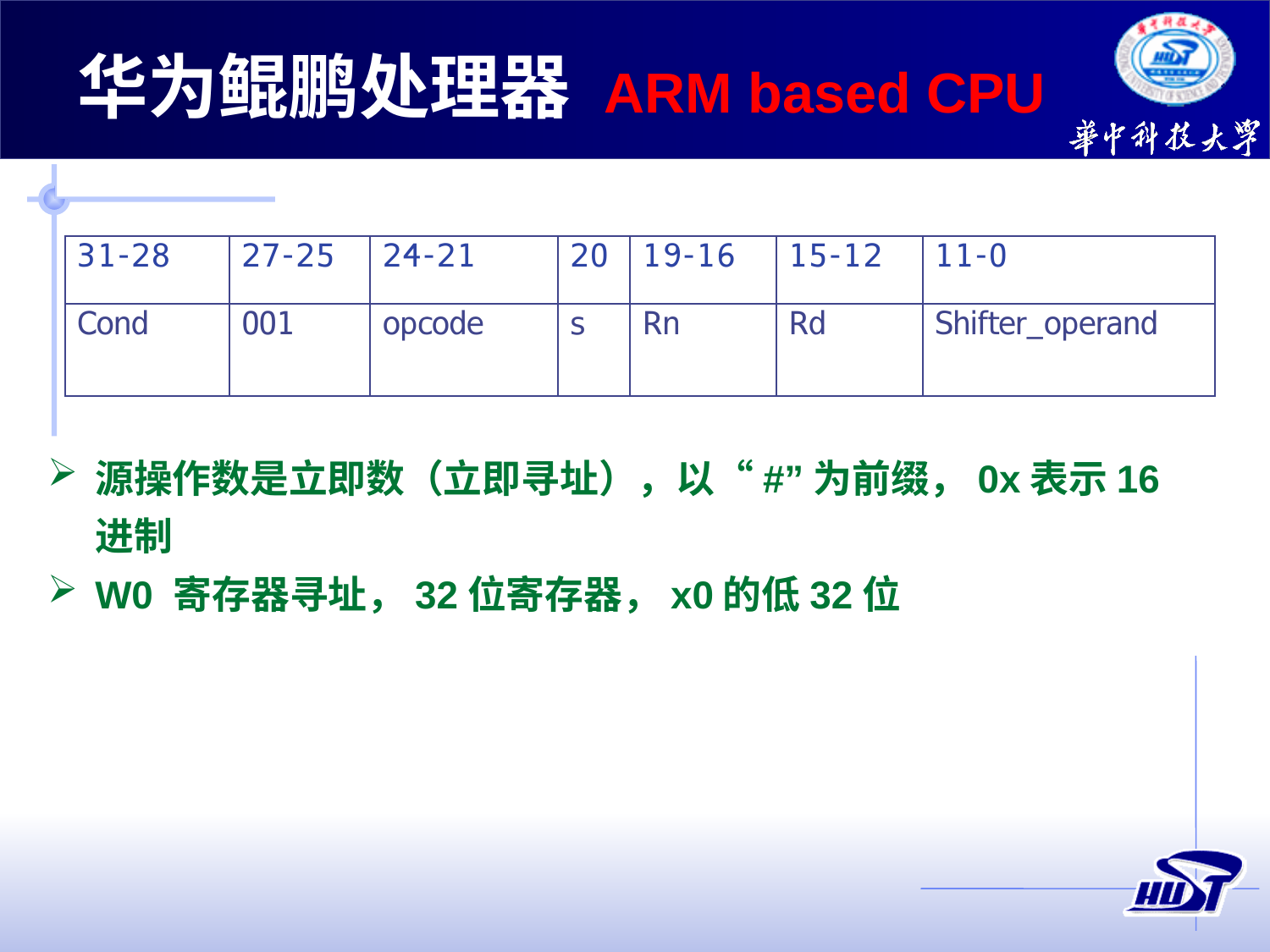

华为鲲鹏处理器 ARM based CPU
| 31-28 | 27-25 | 24-21 | 20 | 19-16 | 15-12 | 11-0 |
| --- | --- | --- | --- | --- | --- | --- |
| Cond | 001 | opcode | s | Rn | Rd | Shifter\_operand |
源操作数是立即数（立即寻址），以“#”为前缀，0x表示16进制
W0 寄存器寻址，32位寄存器，x0的低32位